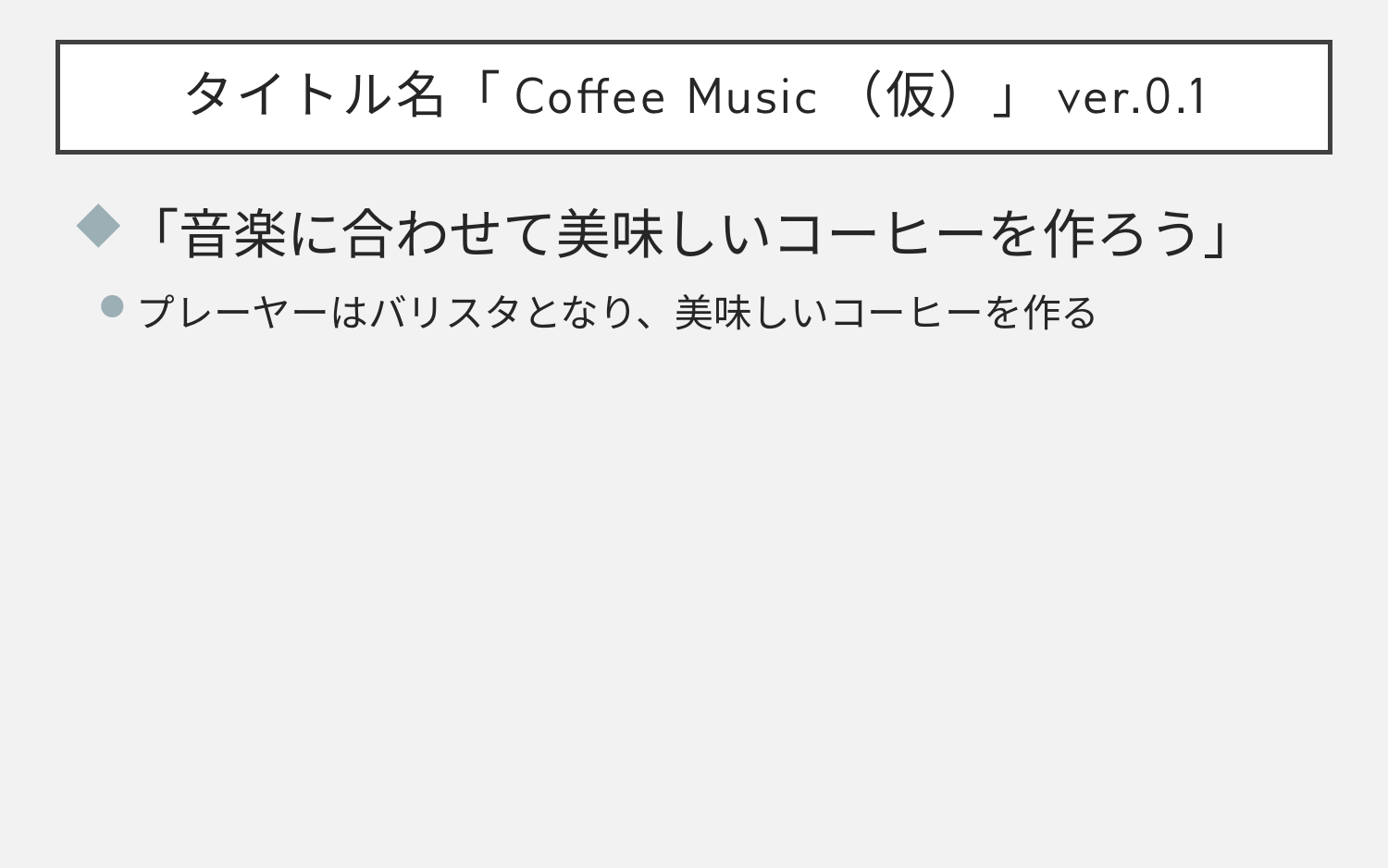

# タイトル名「Coffee Music（仮）」ver.0.1
「音楽に合わせて美味しいコーヒーを作ろう」
プレーヤーはバリスタとなり、美味しいコーヒーを作る